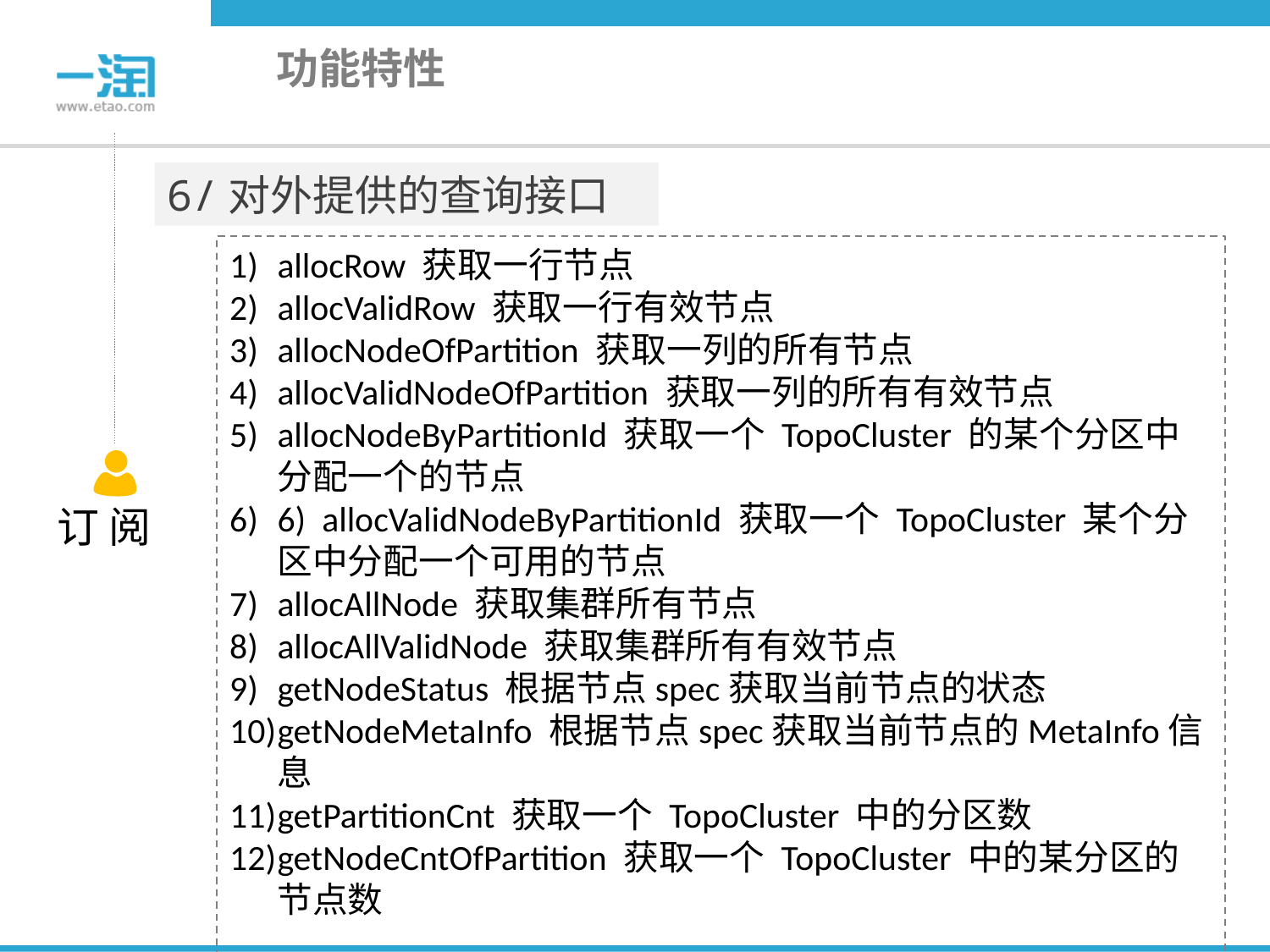

# 功能特性
6/对外提供的查询接口
allocRow 获取一行节点
allocValidRow 获取一行有效节点
allocNodeOfPartition 获取一列的所有节点
allocValidNodeOfPartition 获取一列的所有有效节点
allocNodeByPartitionId 获取一个 TopoCluster 的某个分区中分配一个的节点
6)  allocValidNodeByPartitionId 获取一个 TopoCluster 某个分区中分配一个可用的节点
allocAllNode 获取集群所有节点
allocAllValidNode 获取集群所有有效节点
getNodeStatus 根据节点spec获取当前节点的状态
getNodeMetaInfo 根据节点spec获取当前节点的MetaInfo信息
getPartitionCnt 获取一个 TopoCluster 中的分区数
getNodeCntOfPartition 获取一个 TopoCluster 中的某分区的节点数

订 阅